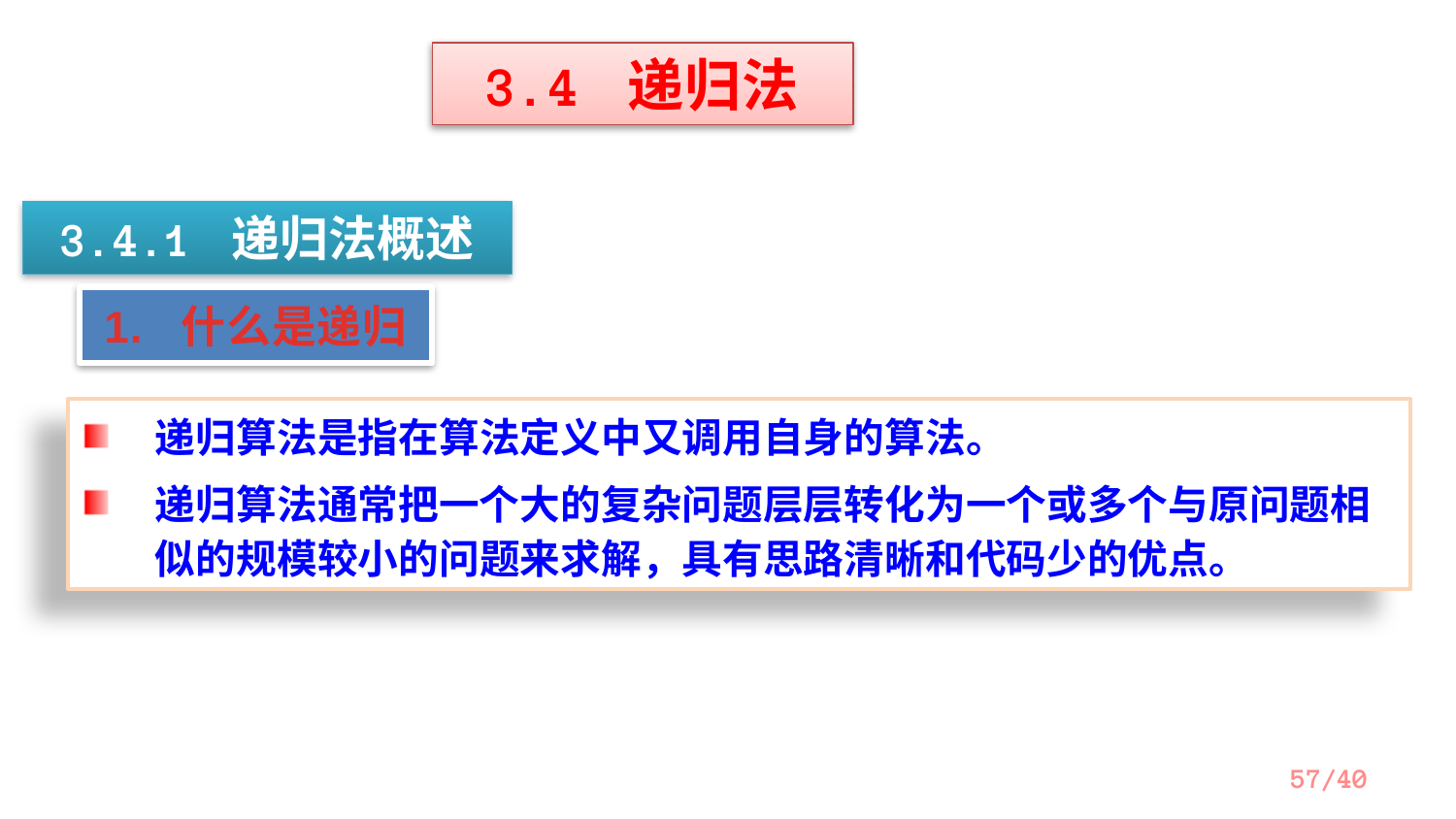

3.4 递归法
3.4.1 递归法概述
1.  什么是递归
递归算法是指在算法定义中又调用自身的算法。
递归算法通常把一个大的复杂问题层层转化为一个或多个与原问题相似的规模较小的问题来求解，具有思路清晰和代码少的优点。
57/40